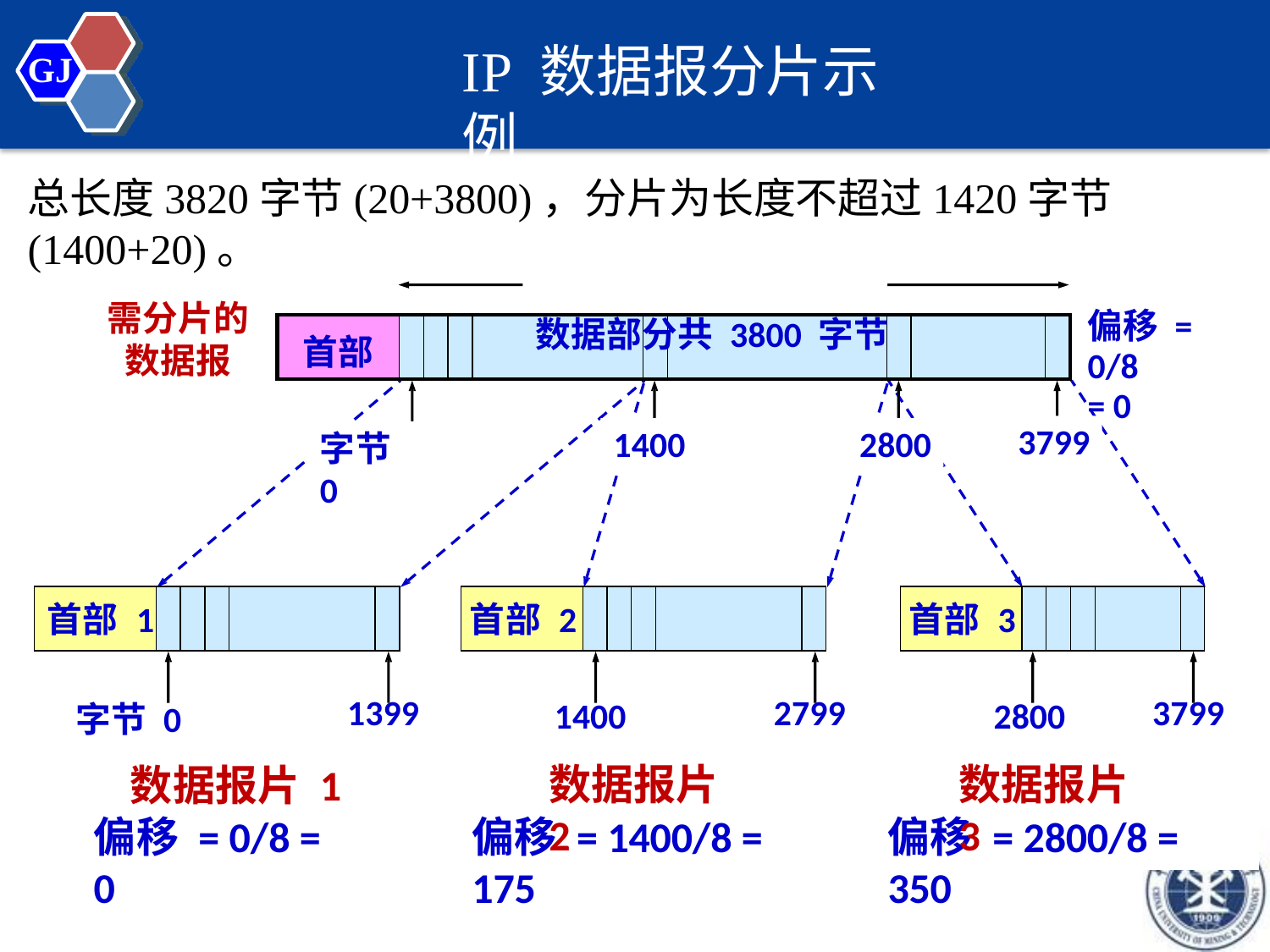

# IP 数据报分片示例
GJ
总长度3820字节(20+3800)，分片为长度不超过1420字节(1400+20)。
数据部分共 3800 字节

需分片的
数据报
偏移= 0/8
= 0
| 首部 |  |  |  |  |  |  |  |  |  |
| --- | --- | --- | --- | --- | --- | --- | --- | --- | --- |

3799

1400
2800

字节 0
| 首部 1 |  |  |  |  |  |
| --- | --- | --- | --- | --- | --- |
| 首部 2 |  |  |  |  |  |
| --- | --- | --- | --- | --- | --- |
| 首部 3 |  |  |  |  |  |
| --- | --- | --- | --- | --- | --- |

1400
数据报片 2
字节 0
数据报片 1
偏移= 0/8 = 0
1399
2799
3799
2800
数据报片 3

偏移= 1400/8 = 175
偏移= 2800/8 = 350